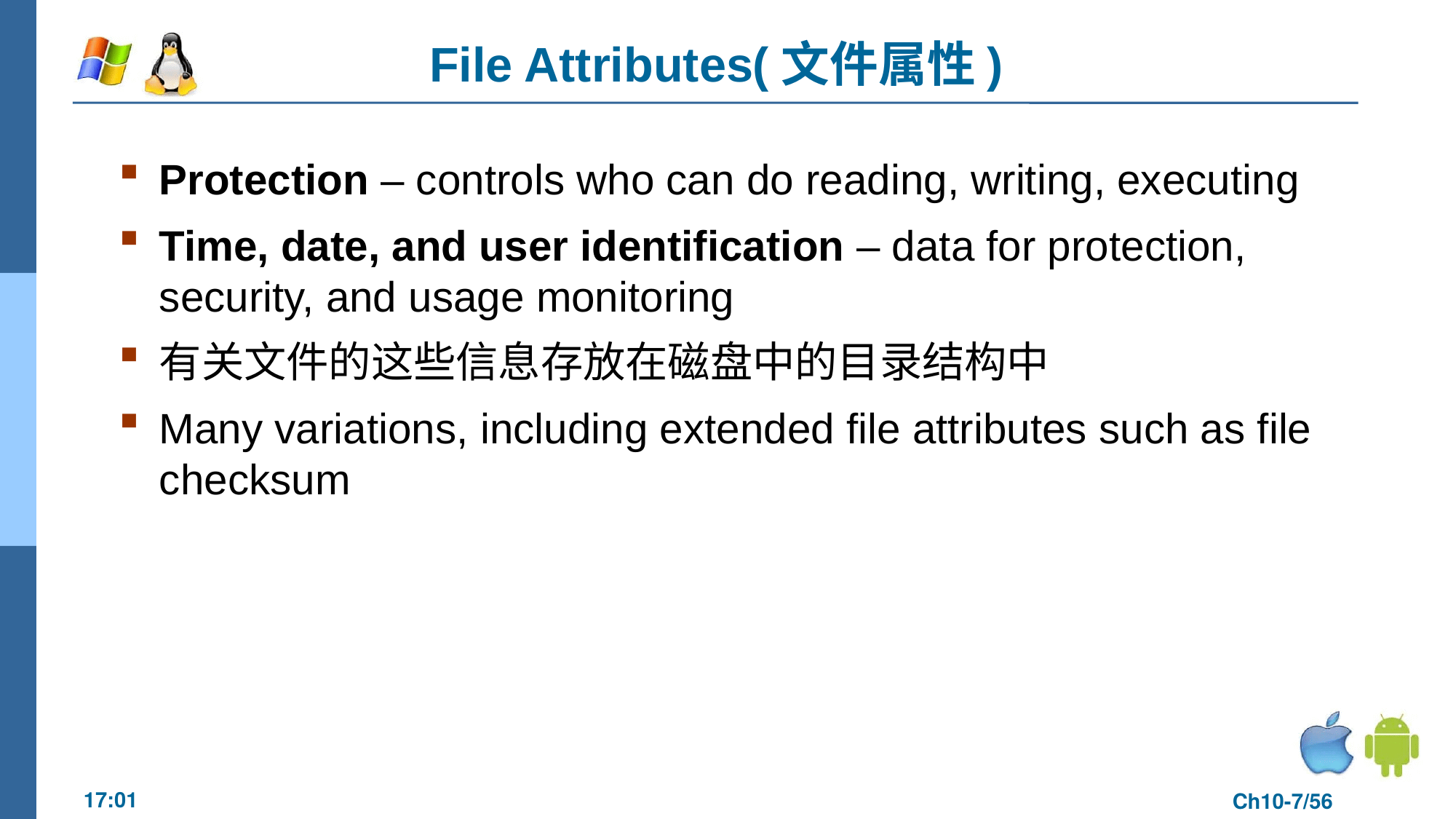

# File Attributes(文件属性)
Protection – controls who can do reading, writing, executing
Time, date, and user identification – data for protection, security, and usage monitoring
有关文件的这些信息存放在磁盘中的目录结构中
Many variations, including extended file attributes such as file checksum